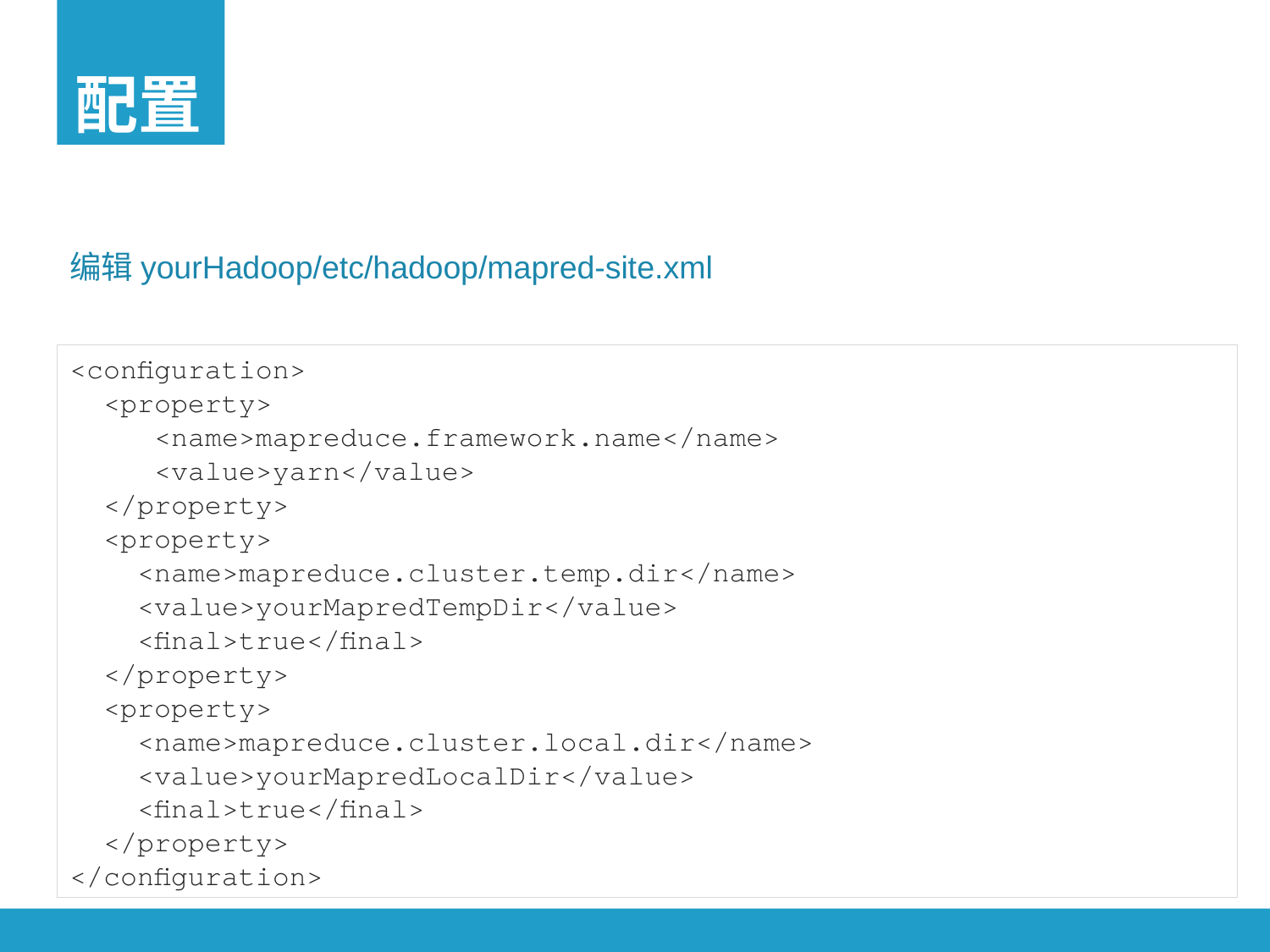

配置
编辑yourHadoop/etc/hadoop/mapred-site.xml
<configuration>
  <property>
     <name>mapreduce.framework.name</name>
     <value>yarn</value>
  </property>
  <property>
    <name>mapreduce.cluster.temp.dir</name>
    <value>yourMapredTempDir</value>
    <final>true</final>
  </property>
  <property>
    <name>mapreduce.cluster.local.dir</name>
    <value>yourMapredLocalDir</value>
    <final>true</final>
  </property>
</configuration>